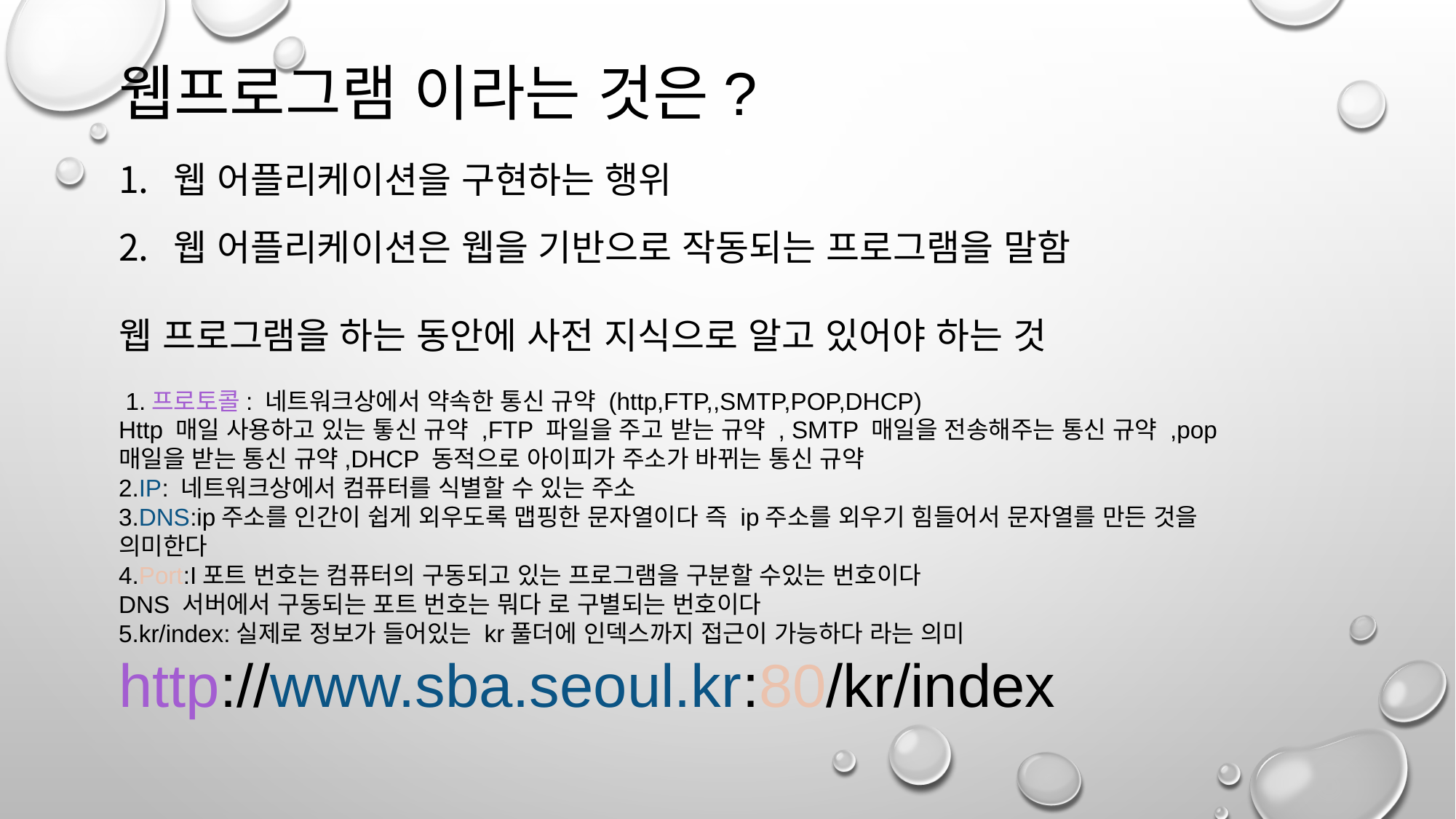

웹프로그램 이라는 것은?
웹 어플리케이션을 구현하는 행위
웹 어플리케이션은 웹을 기반으로 작동되는 프로그램을 말함
웹 프로그램을 하는 동안에 사전 지식으로 알고 있어야 하는 것

 1.프로토콜: 네트워크상에서 약속한 통신 규약 (http,FTP,,SMTP,POP,DHCP)
Http 매일 사용하고 있는 톻신 규약 ,FTP 파일을 주고 받는 규약 , SMTP 매일을 전송해주는 통신 규약 ,pop매일을 받는 통신 규약,DHCP 동적으로 아이피가 주소가 바뀌는 통신 규약
2.IP: 네트워크상에서 컴퓨터를 식별할 수 있는 주소
3.DNS:ip주소를 인간이 쉽게 외우도록 맵핑한 문자열이다 즉 ip주소를 외우기 힘들어서 문자열를 만든 것을 의미한다
4.Port:I포트 번호는 컴퓨터의 구동되고 있는 프로그램을 구분할 수있는 번호이다
DNS 서버에서 구동되는 포트 번호는 뭐다 로 구별되는 번호이다
5.kr/index:실제로 정보가 들어있는 kr풀더에 인덱스까지 접근이 가능하다 라는 의미

http://www.sba.seoul.kr:80/kr/index